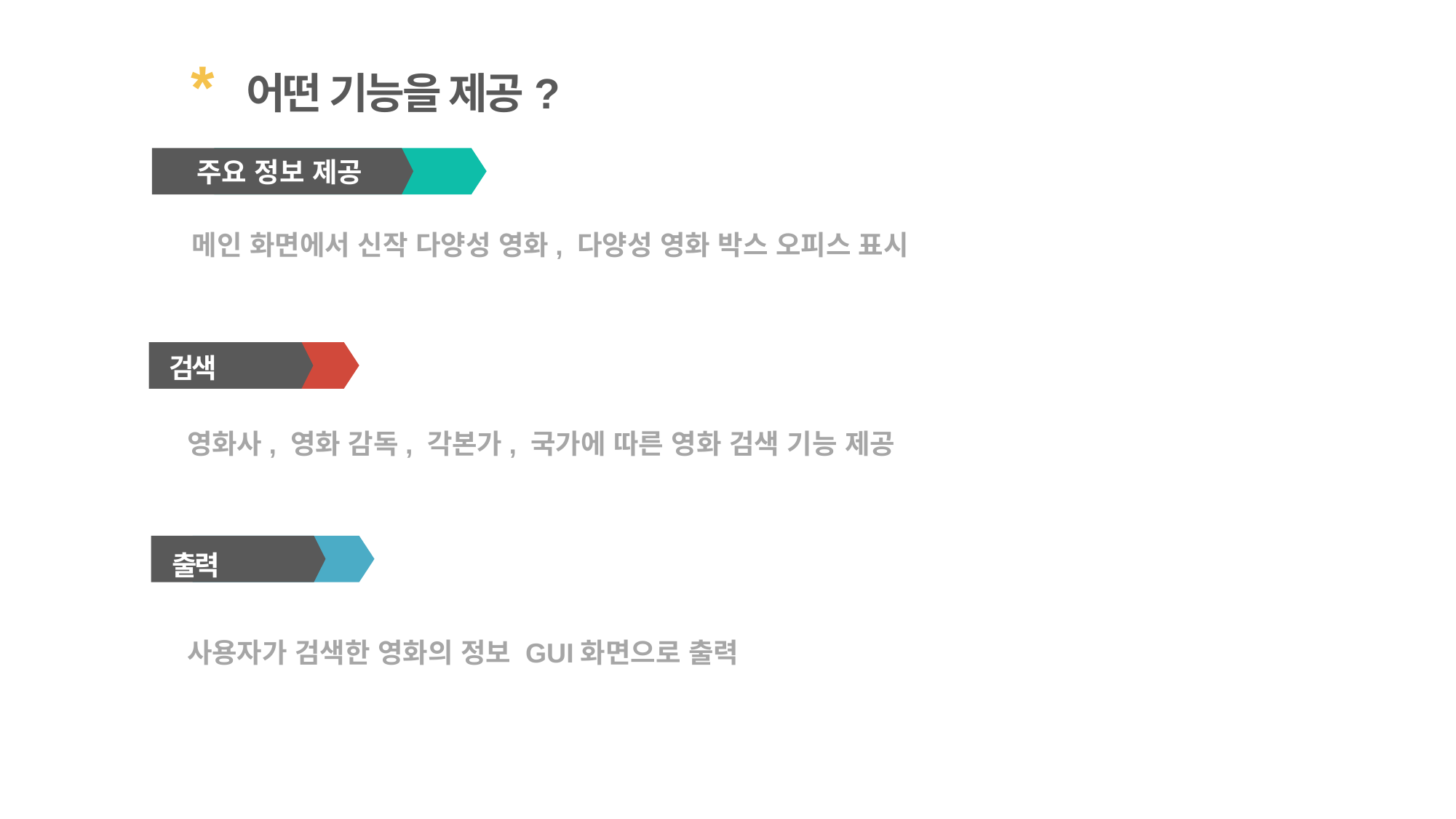

* 어떤 기능을 제공?
주요 정보 제공

메인 화면에서 신작 다양성 영화, 다양성 영화 박스 오피스 표시

검색
영화사, 영화 감독, 각본가, 국가에 따른 영화 검색 기능 제공

출력
사용자가 검색한 영화의 정보 GUI화면으로 출력